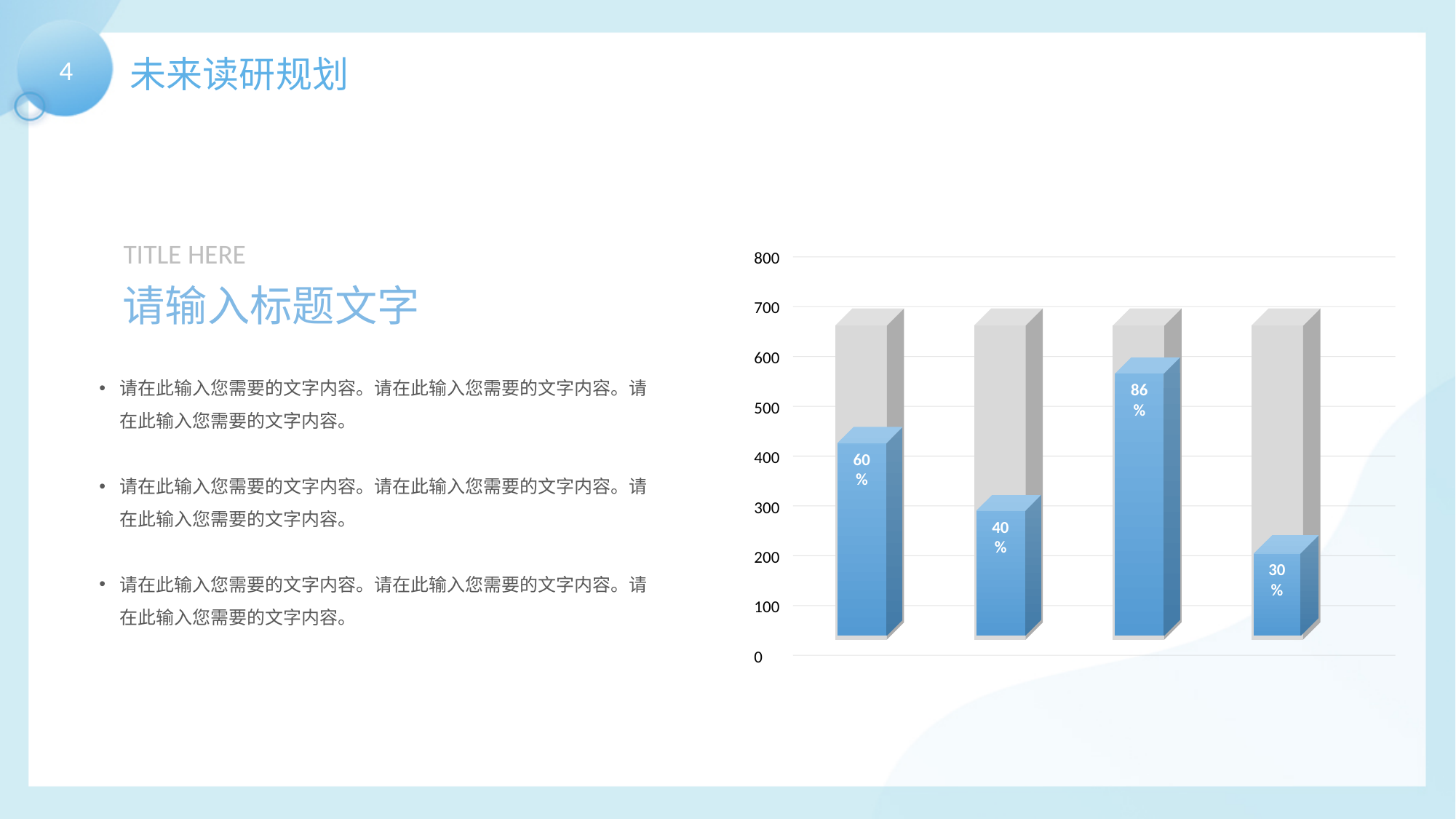

未来读研规划
4
TITLE HERE
800
700
600
500
400
300
200
100
0
请输入标题文字

86%
请在此输入您需要的文字内容。请在此输入您需要的文字内容。请在此输入您需要的文字内容。

请在此输入您需要的文字内容。请在此输入您需要的文字内容。请在此输入您需要的文字内容。

请在此输入您需要的文字内容。请在此输入您需要的文字内容。请在此输入您需要的文字内容。
60%
40%
30%